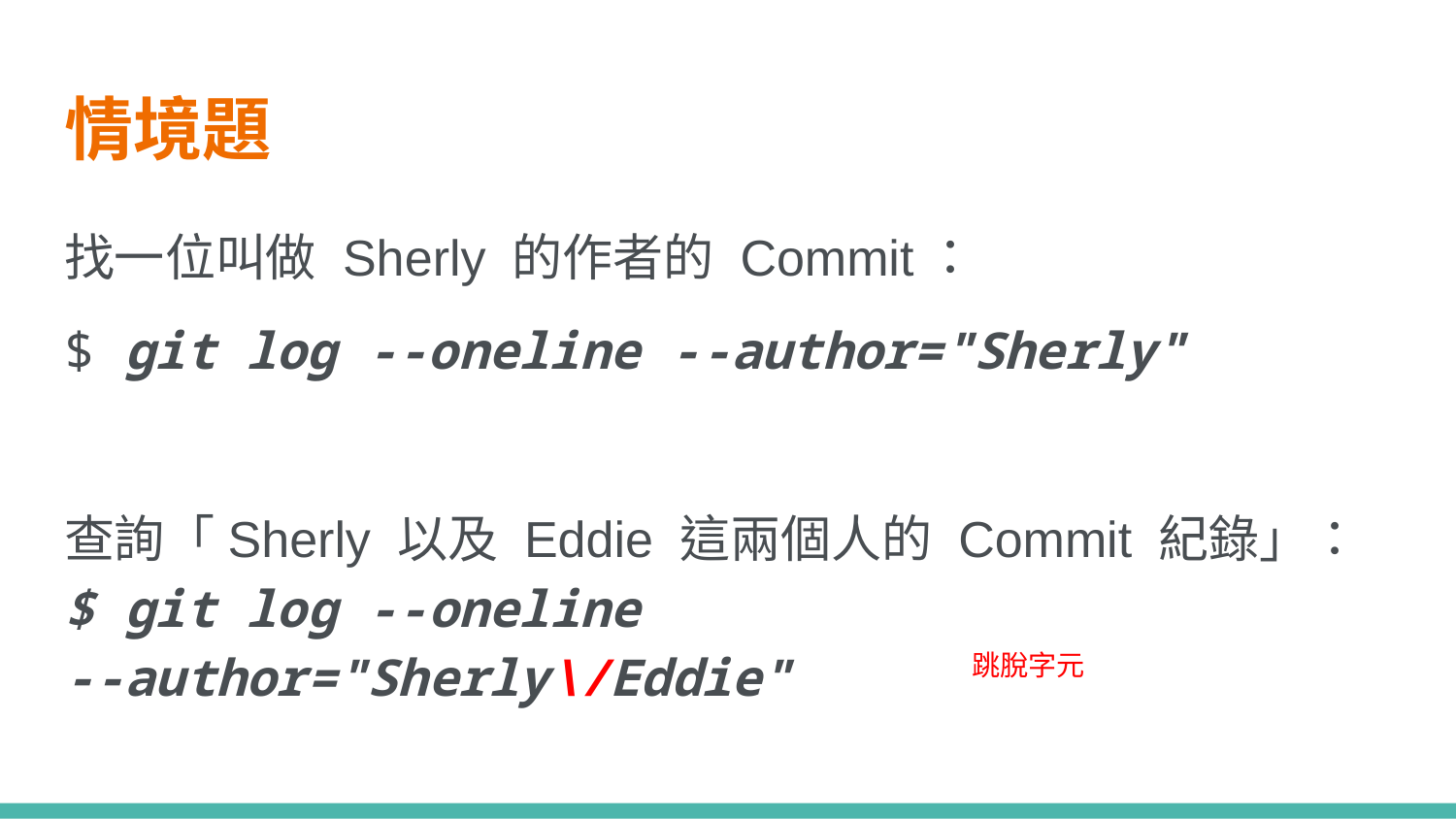

# 情境題
找一位叫做 Sherly 的作者的 Commit：
$ git log --oneline --author="Sherly"

查詢「Sherly 以及 Eddie 這兩個人的 Commit 紀錄」：
$ git log --oneline --author="Sherly\/Eddie"

跳脫字元